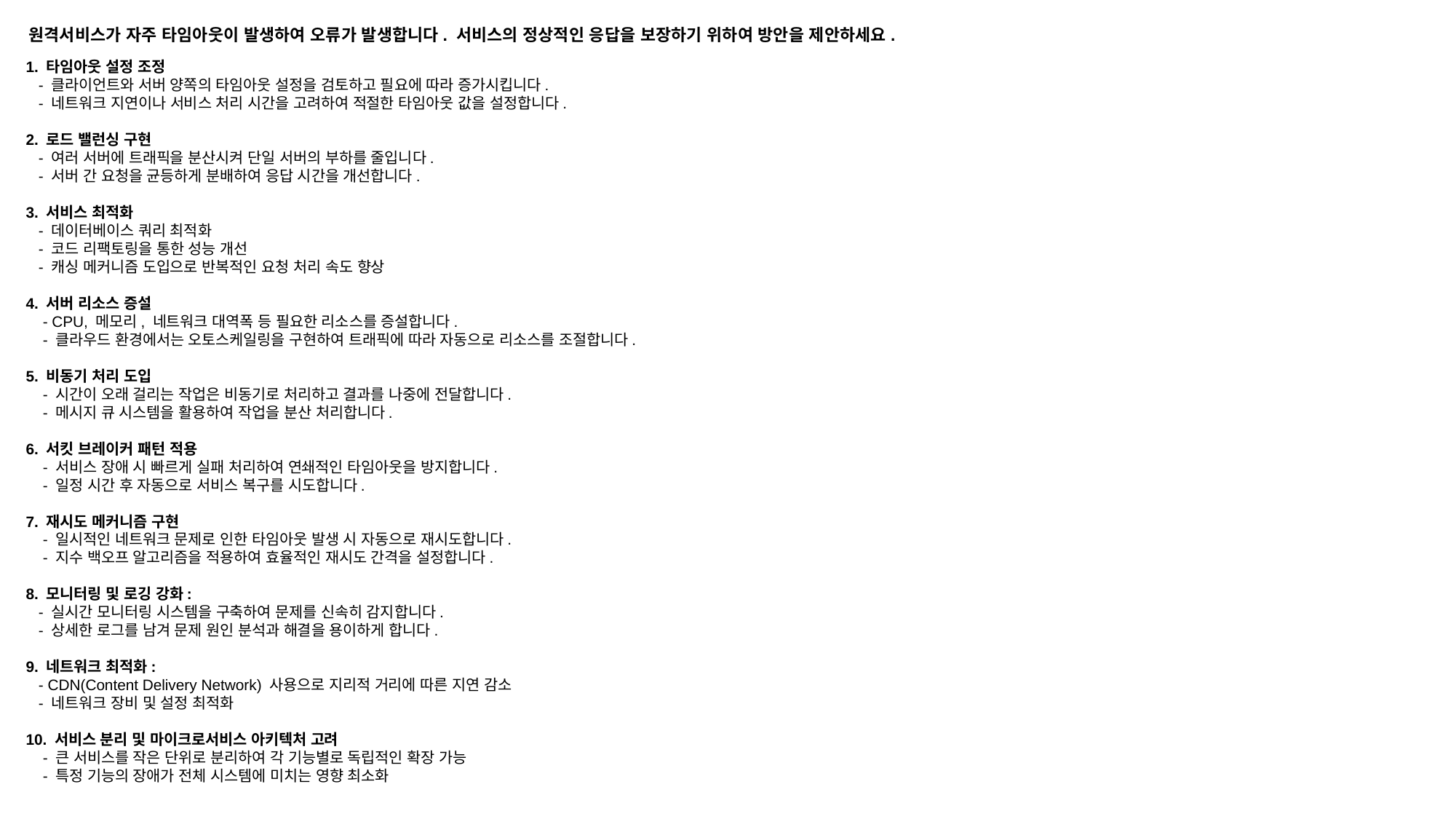

원격서비스가 자주 타임아웃이 발생하여 오류가 발생합니다. 서비스의 정상적인 응답을 보장하기 위하여 방안을 제안하세요.
1. 타임아웃 설정 조정
   - 클라이언트와 서버 양쪽의 타임아웃 설정을 검토하고 필요에 따라 증가시킵니다.
   - 네트워크 지연이나 서비스 처리 시간을 고려하여 적절한 타임아웃 값을 설정합니다.

2. 로드 밸런싱 구현
   - 여러 서버에 트래픽을 분산시켜 단일 서버의 부하를 줄입니다.
   - 서버 간 요청을 균등하게 분배하여 응답 시간을 개선합니다.

3. 서비스 최적화
   - 데이터베이스 쿼리 최적화
   - 코드 리팩토링을 통한 성능 개선
   - 캐싱 메커니즘 도입으로 반복적인 요청 처리 속도 향상

4. 서버 리소스 증설
    - CPU, 메모리, 네트워크 대역폭 등 필요한 리소스를 증설합니다.
    - 클라우드 환경에서는 오토스케일링을 구현하여 트래픽에 따라 자동으로 리소스를 조절합니다.

5. 비동기 처리 도입
    - 시간이 오래 걸리는 작업은 비동기로 처리하고 결과를 나중에 전달합니다.
    - 메시지 큐 시스템을 활용하여 작업을 분산 처리합니다.

6. 서킷 브레이커 패턴 적용
    - 서비스 장애 시 빠르게 실패 처리하여 연쇄적인 타임아웃을 방지합니다.
    - 일정 시간 후 자동으로 서비스 복구를 시도합니다.

7. 재시도 메커니즘 구현
    - 일시적인 네트워크 문제로 인한 타임아웃 발생 시 자동으로 재시도합니다.
    - 지수 백오프 알고리즘을 적용하여 효율적인 재시도 간격을 설정합니다.

8. 모니터링 및 로깅 강화:
   - 실시간 모니터링 시스템을 구축하여 문제를 신속히 감지합니다.
   - 상세한 로그를 남겨 문제 원인 분석과 해결을 용이하게 합니다.

9. 네트워크 최적화:
   - CDN(Content Delivery Network) 사용으로 지리적 거리에 따른 지연 감소
   - 네트워크 장비 및 설정 최적화

10. 서비스 분리 및 마이크로서비스 아키텍처 고려
    - 큰 서비스를 작은 단위로 분리하여 각 기능별로 독립적인 확장 가능
    - 특정 기능의 장애가 전체 시스템에 미치는 영향 최소화